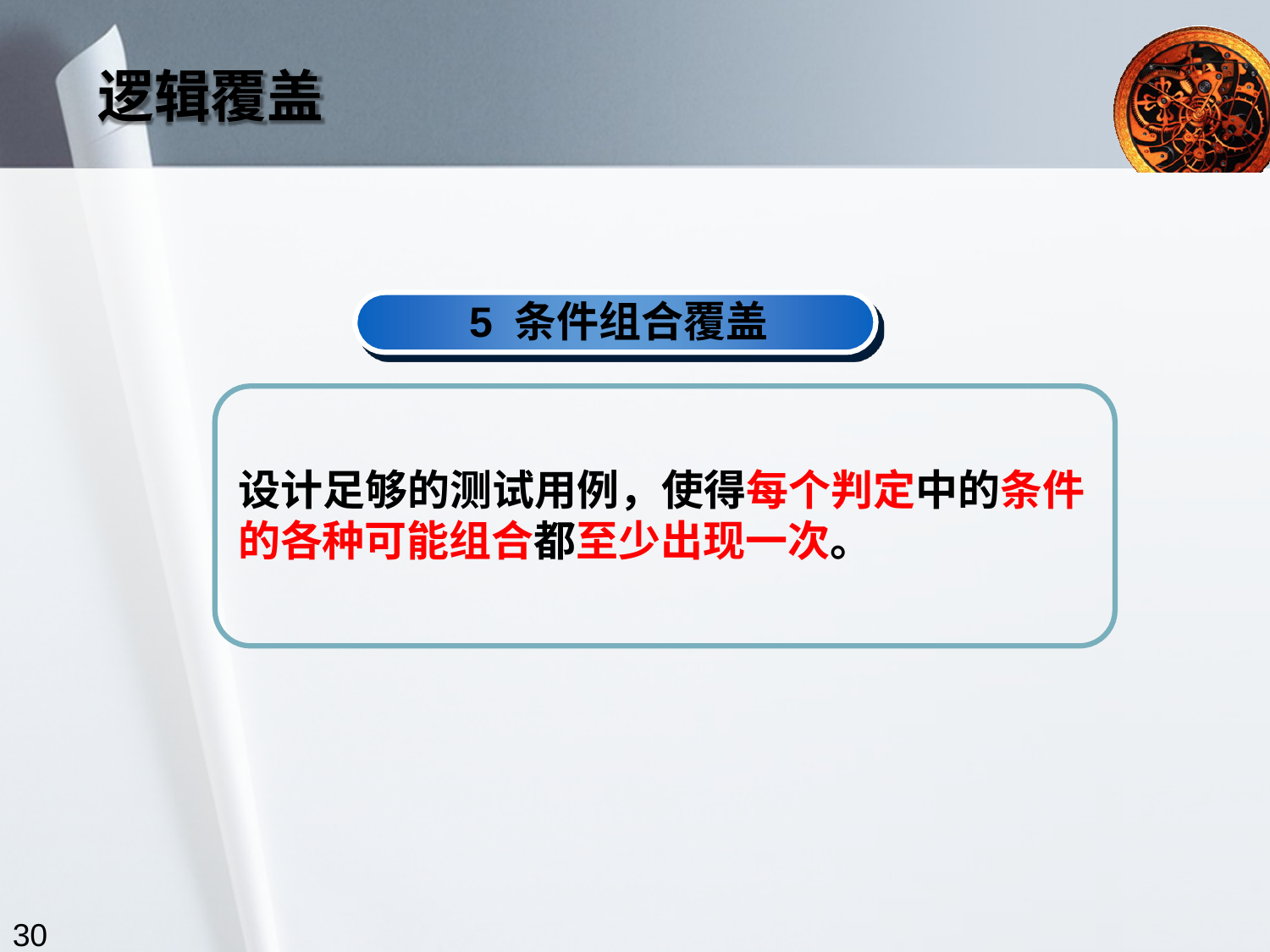

逻辑覆盖

5 条件组合覆盖

设计足够的测试用例，使得每个判定中的条件的各种可能组合都至少出现一次。

30